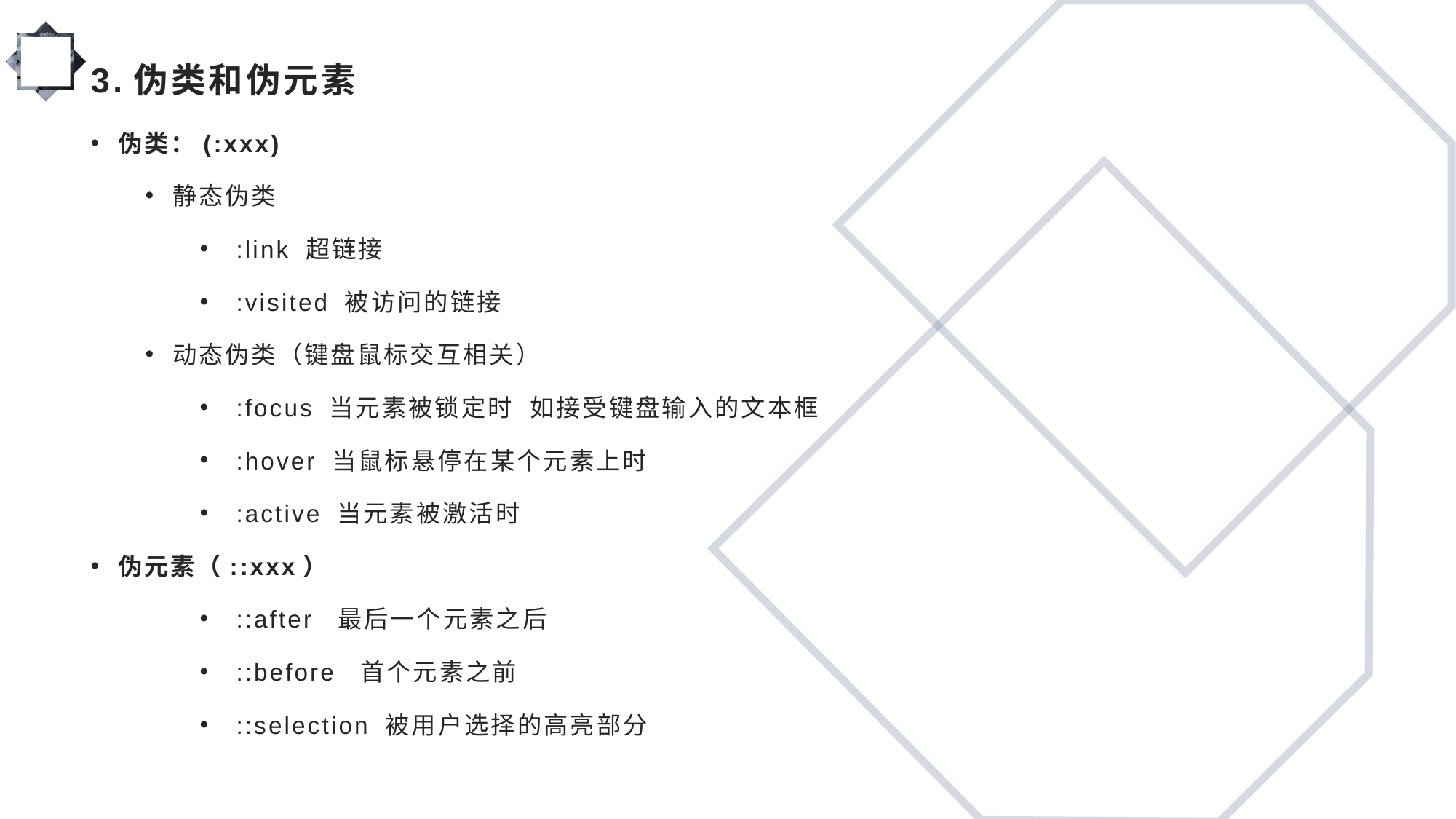

# 3.伪类和伪元素
伪类：(:xxx)
静态伪类
 :link 超链接
 :visited 被访问的链接
动态伪类（键盘鼠标交互相关）
 :focus 当元素被锁定时  如接受键盘输入的文本框
 :hover 当鼠标悬停在某个元素上时
 :active 当元素被激活时
伪元素（::xxx）
 ::after  最后一个元素之后
 ::before  首个元素之前
 ::selection 被用户选择的高亮部分